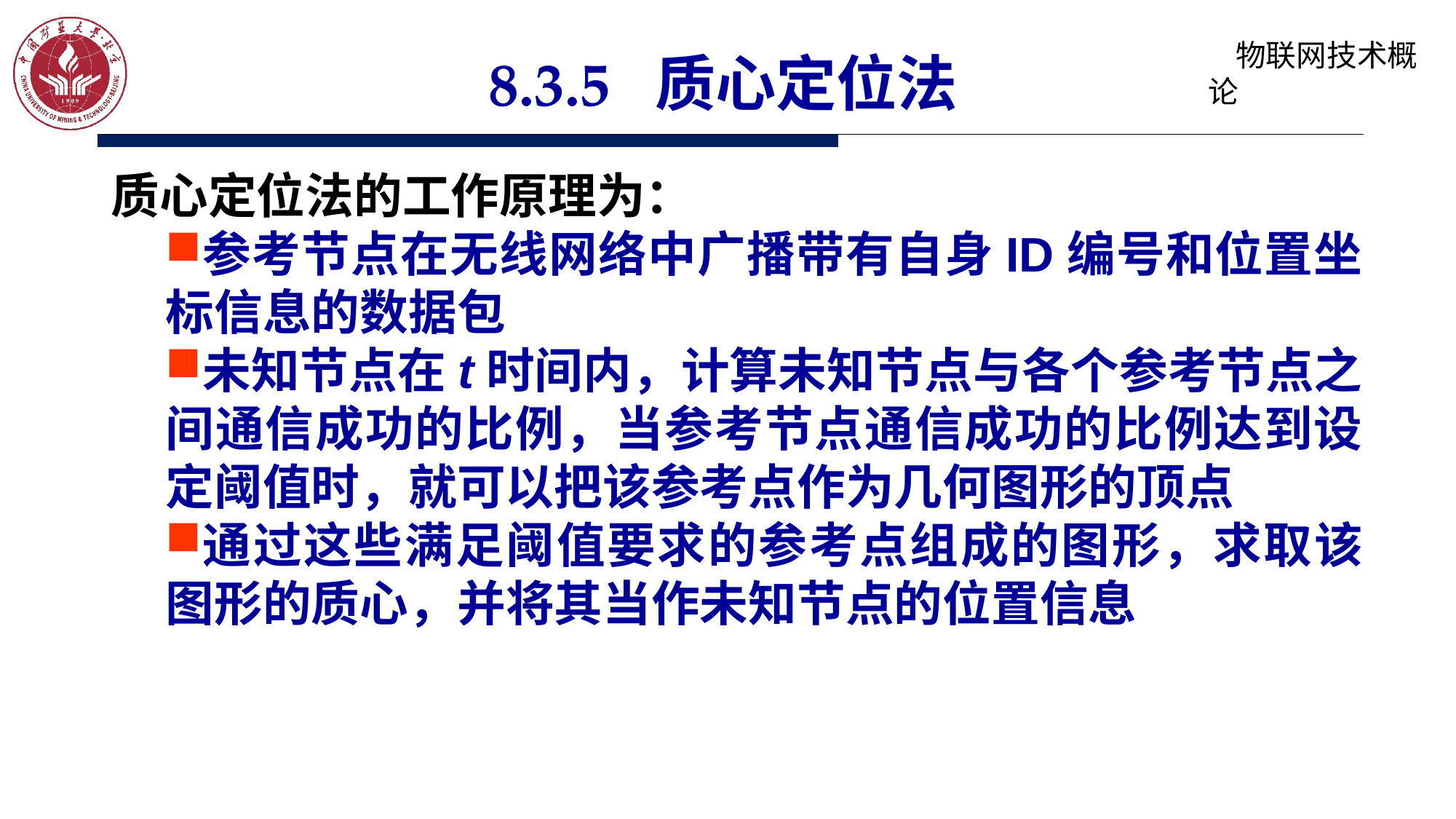

# 8.3.5  质心定位法
质心定位法的工作原理为：
参考节点在无线网络中广播带有自身ID编号和位置坐标信息的数据包
未知节点在t时间内，计算未知节点与各个参考节点之间通信成功的比例，当参考节点通信成功的比例达到设定阈值时，就可以把该参考点作为几何图形的顶点
通过这些满足阈值要求的参考点组成的图形，求取该图形的质心，并将其当作未知节点的位置信息